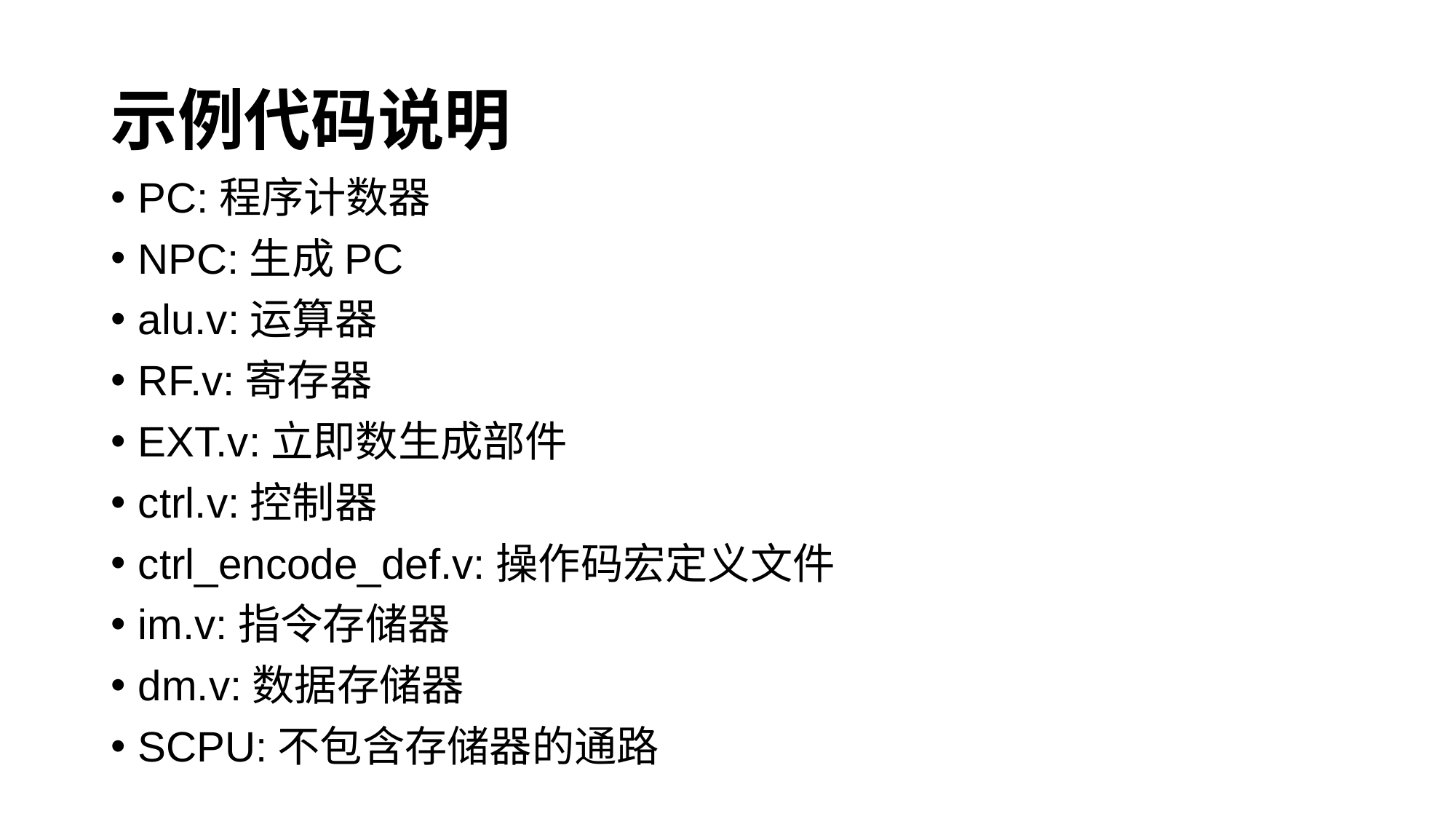

# 示例代码说明
PC:程序计数器
NPC:生成PC
alu.v:运算器
RF.v:寄存器
EXT.v:立即数生成部件
ctrl.v:控制器
ctrl_encode_def.v:操作码宏定义文件
im.v:指令存储器
dm.v:数据存储器
SCPU:不包含存储器的通路